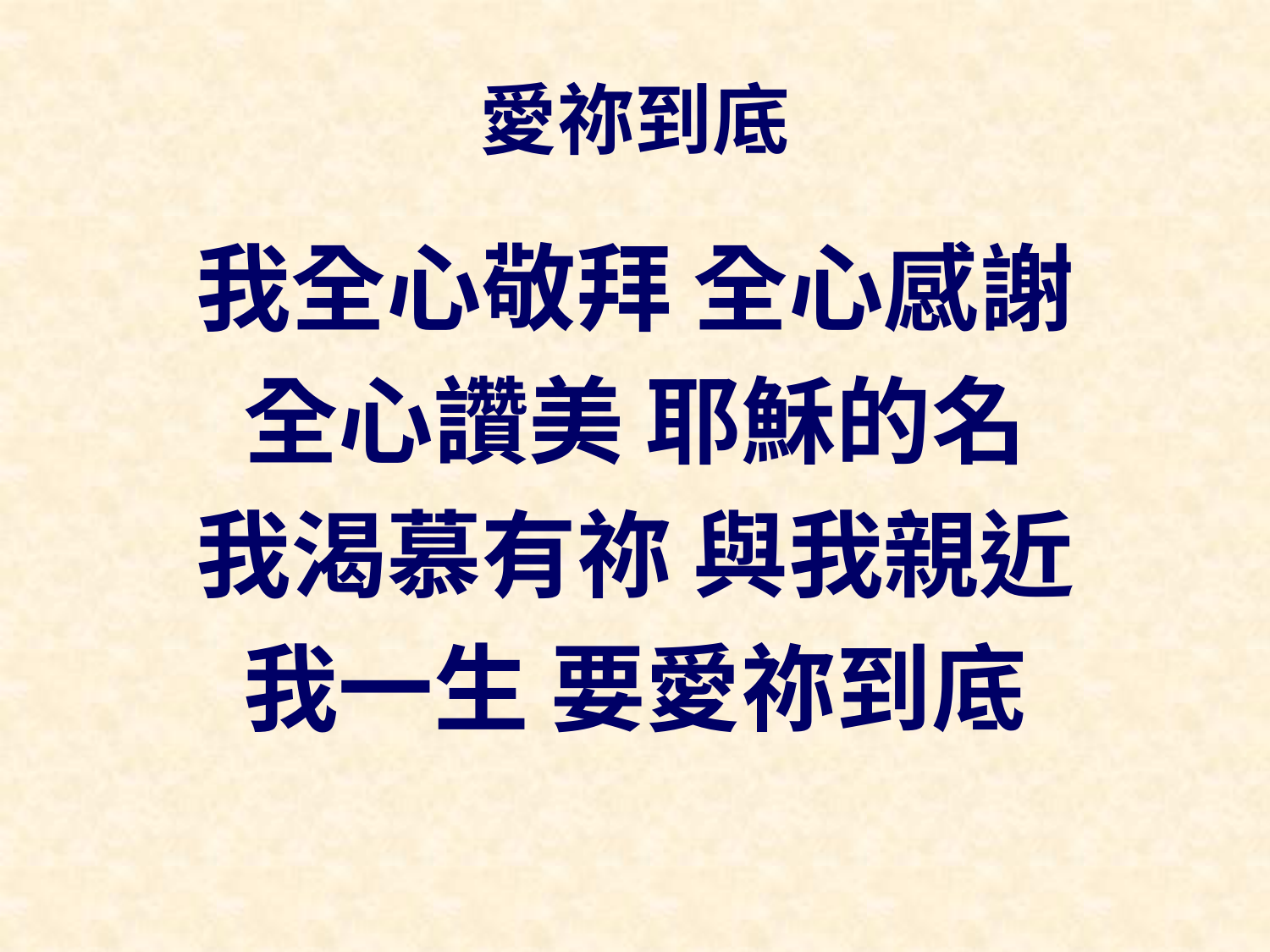

# 愛祢到底
我全心敬拜 全心感謝
全心讚美 耶穌的名
我渴慕有祢 與我親近
我一生 要愛祢到底